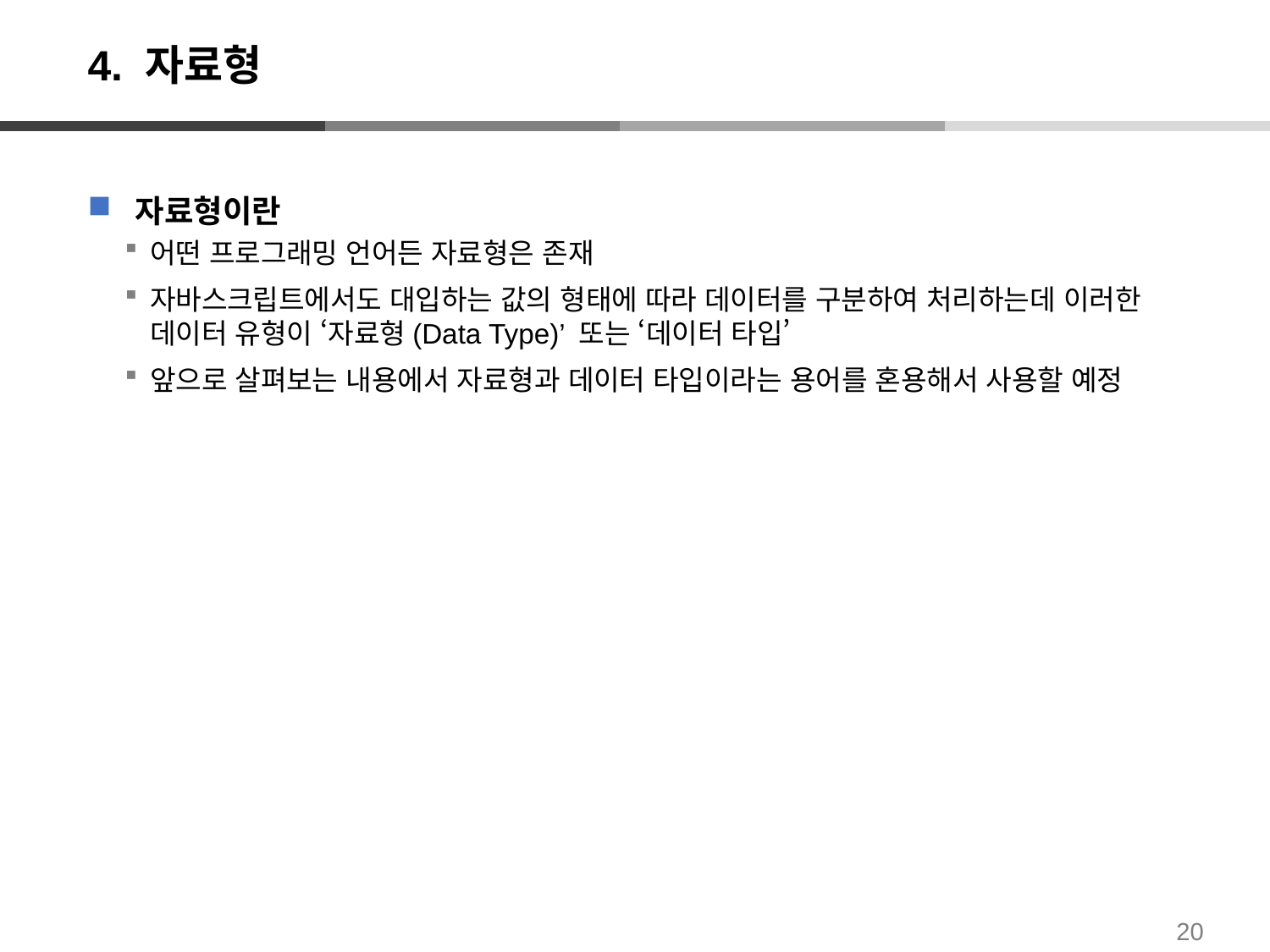

# 4. 자료형
자료형이란
어떤 프로그래밍 언어든 자료형은 존재
자바스크립트에서도 대입하는 값의 형태에 따라 데이터를 구분하여 처리하는데 이러한 데이터 유형이 ‘자료형(Data Type)’ 또는 ‘데이터 타입’
앞으로 살펴보는 내용에서 자료형과 데이터 타입이라는 용어를 혼용해서 사용할 예정